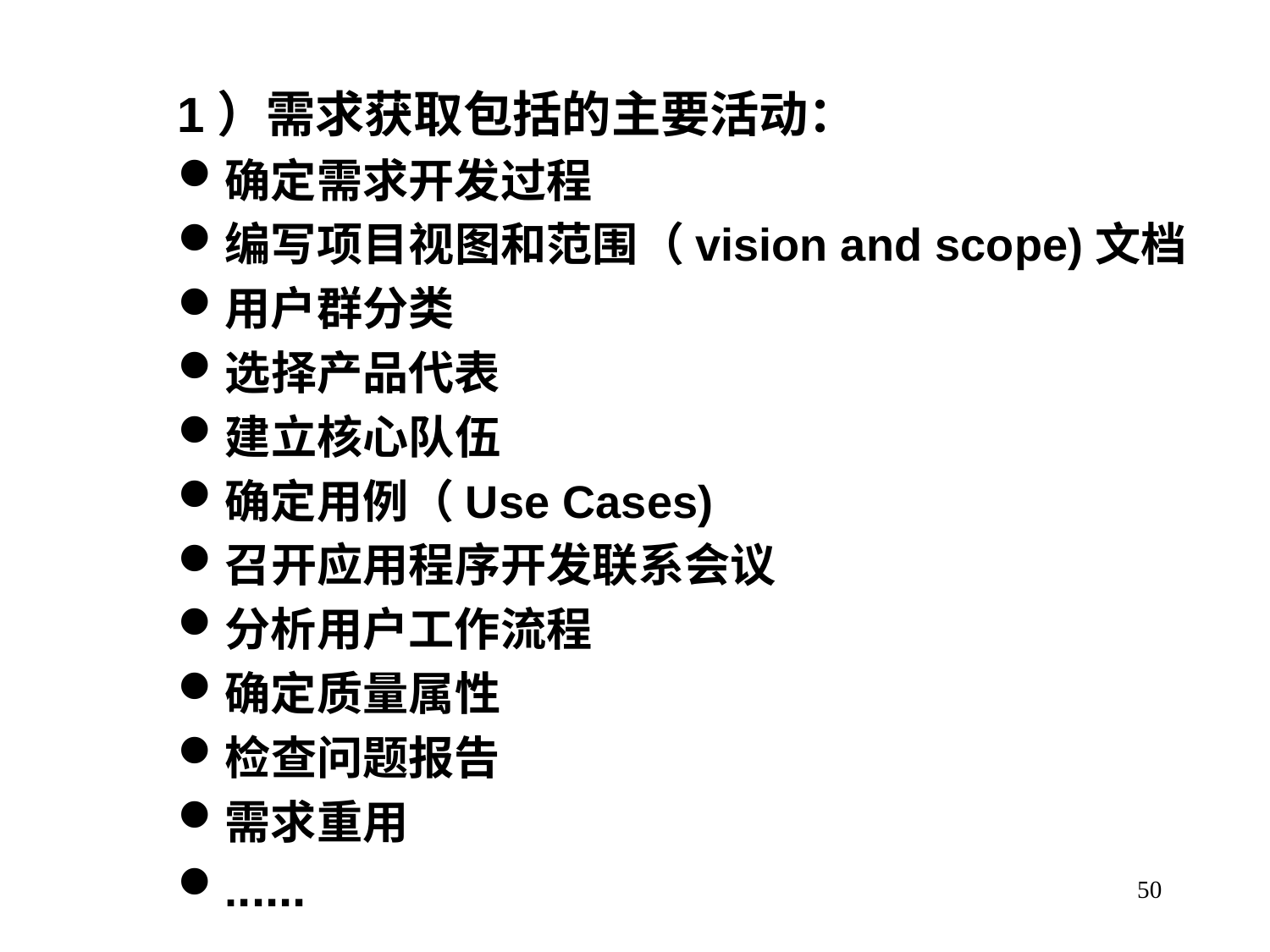

# 1）需求获取包括的主要活动：
确定需求开发过程
编写项目视图和范围（vision and scope)文档
用户群分类
选择产品代表
建立核心队伍
确定用例（Use Cases)
召开应用程序开发联系会议
分析用户工作流程
确定质量属性
检查问题报告
需求重用
......

50